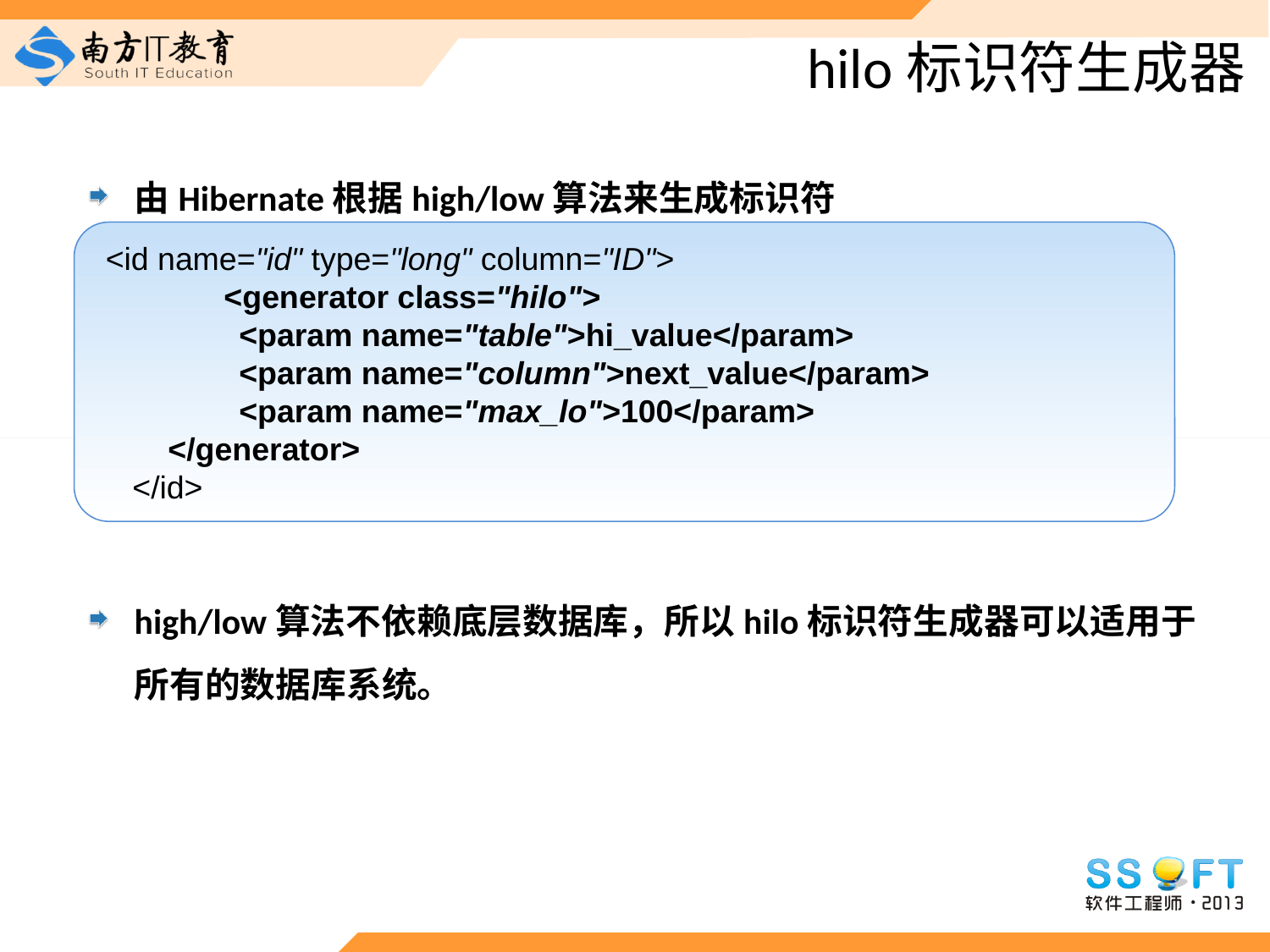

# hilo标识符生成器
由Hibernate根据high/low算法来生成标识符

high/low算法不依赖底层数据库，所以hilo标识符生成器可以适用于所有的数据库系统。
 <id name="id" type="long" column="ID">
    	<generator class="hilo">
                <param name="table">hi_value</param>
                <param name="column">next_value</param>
                <param name="max_lo">100</param>
        </generator>
    </id>